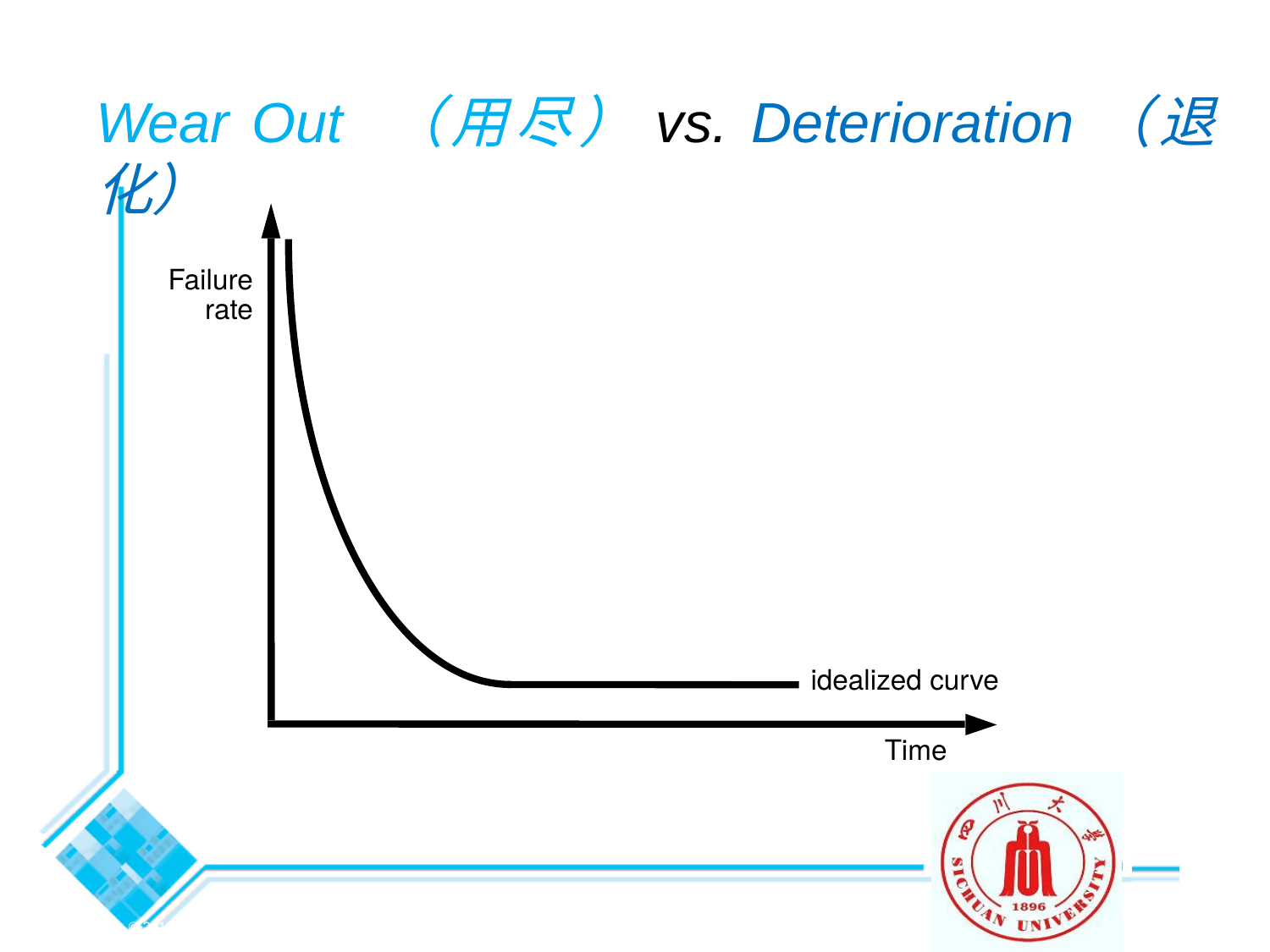

Wear Out （用尽）vs. Deterioration（退化）

Failure

rate
idealized curve

Time
© 2010 Sichuan University All rights reserved.  |  Confidential
14